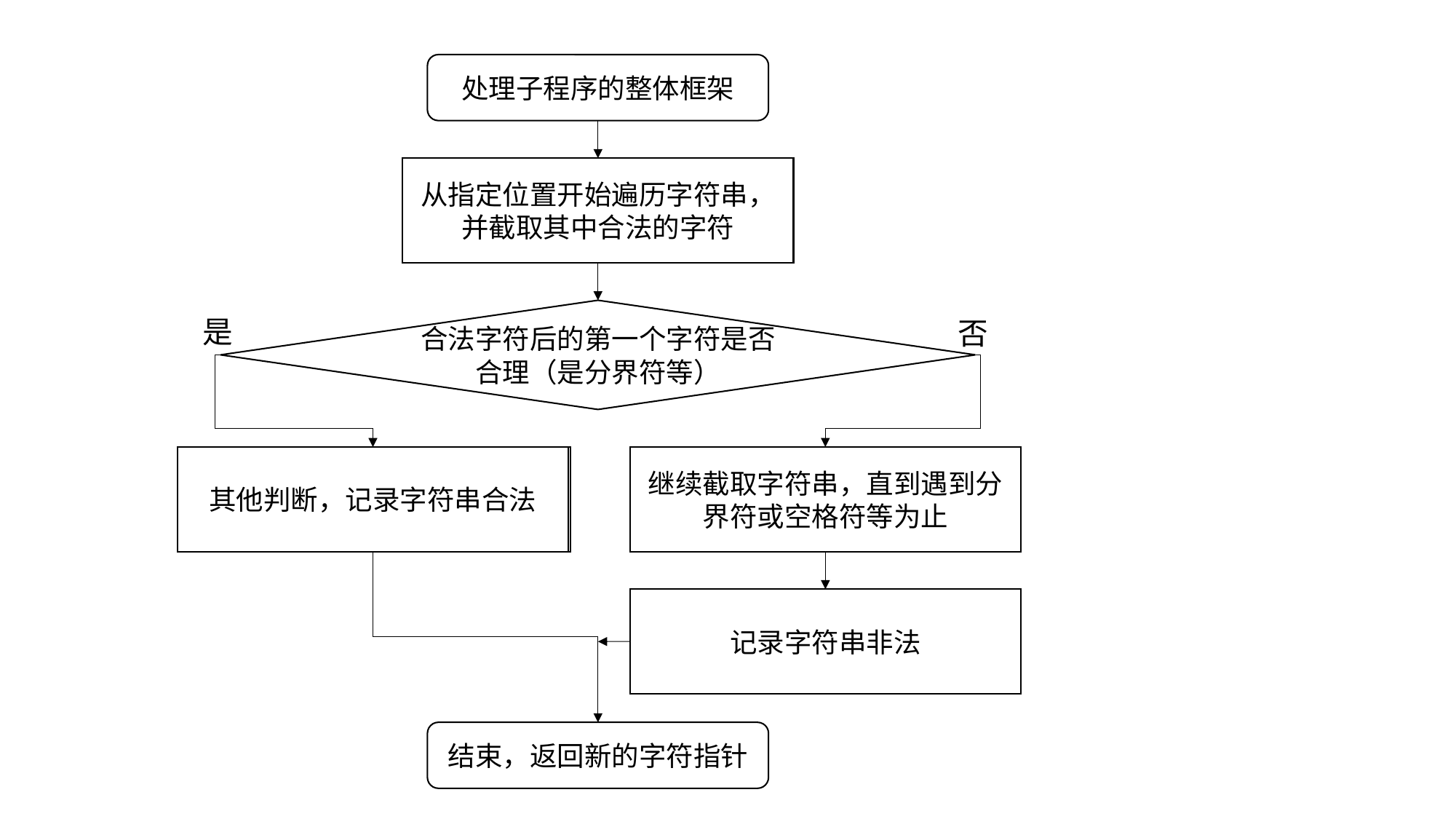

处理子程序的整体框架
从指定位置开始遍历字符串，并截取其中合法的字符
合法字符后的第一个字符是否合理（是分界符等）
是
否
其他判断，记录字符串合法
其他判断，记录字符串合法
继续截取字符串，直到遇到分界符或空格符等为止
记录字符串非法
结束，返回新的字符指针